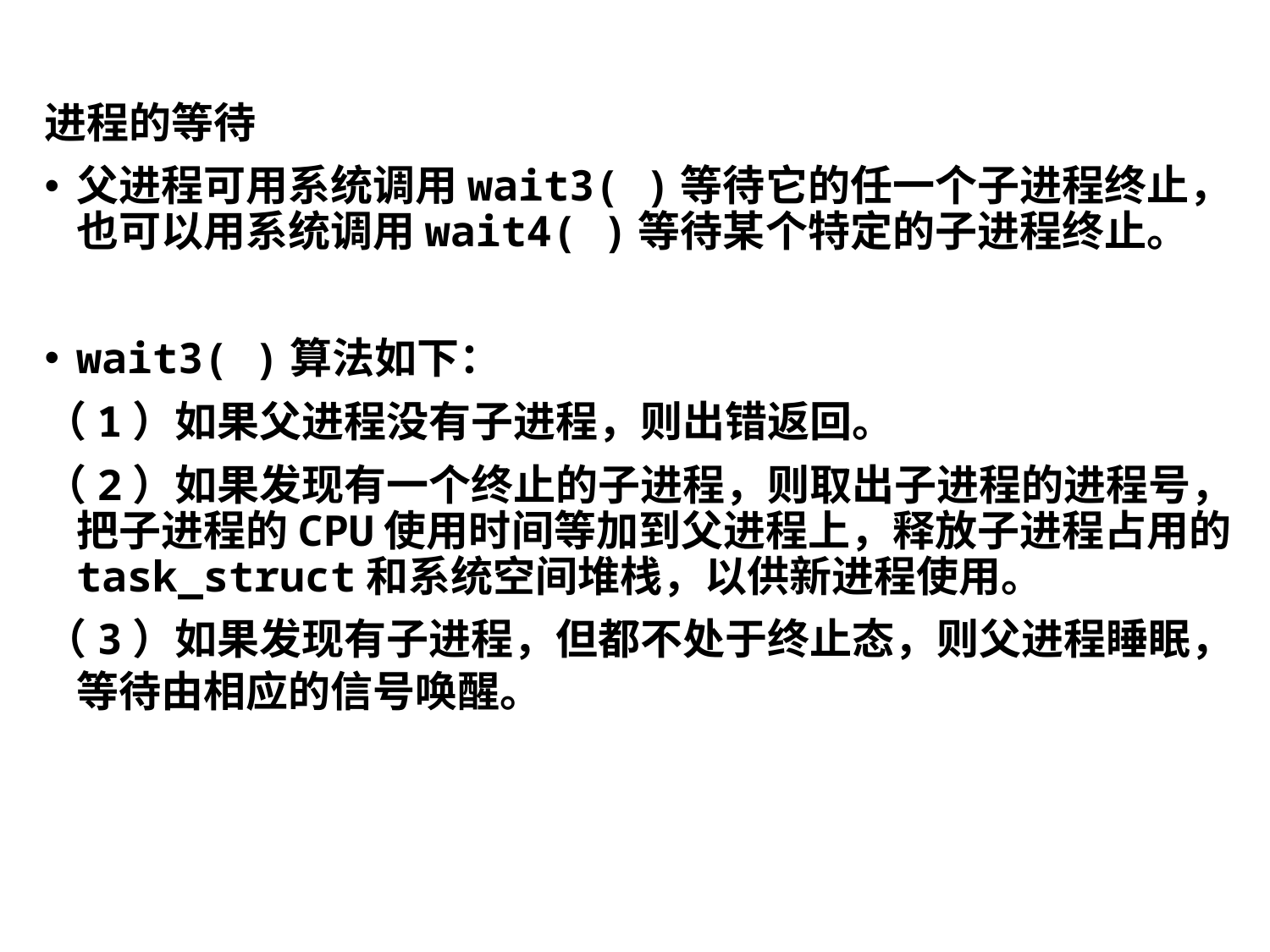

进程的等待
父进程可用系统调用wait3( )等待它的任一个子进程终止，也可以用系统调用wait4( )等待某个特定的子进程终止。

wait3( )算法如下：
（1）如果父进程没有子进程，则出错返回。
（2）如果发现有一个终止的子进程，则取出子进程的进程号，把子进程的CPU使用时间等加到父进程上，释放子进程占用的task_struct和系统空间堆栈，以供新进程使用。
（3）如果发现有子进程，但都不处于终止态，则父进程睡眠，等待由相应的信号唤醒。